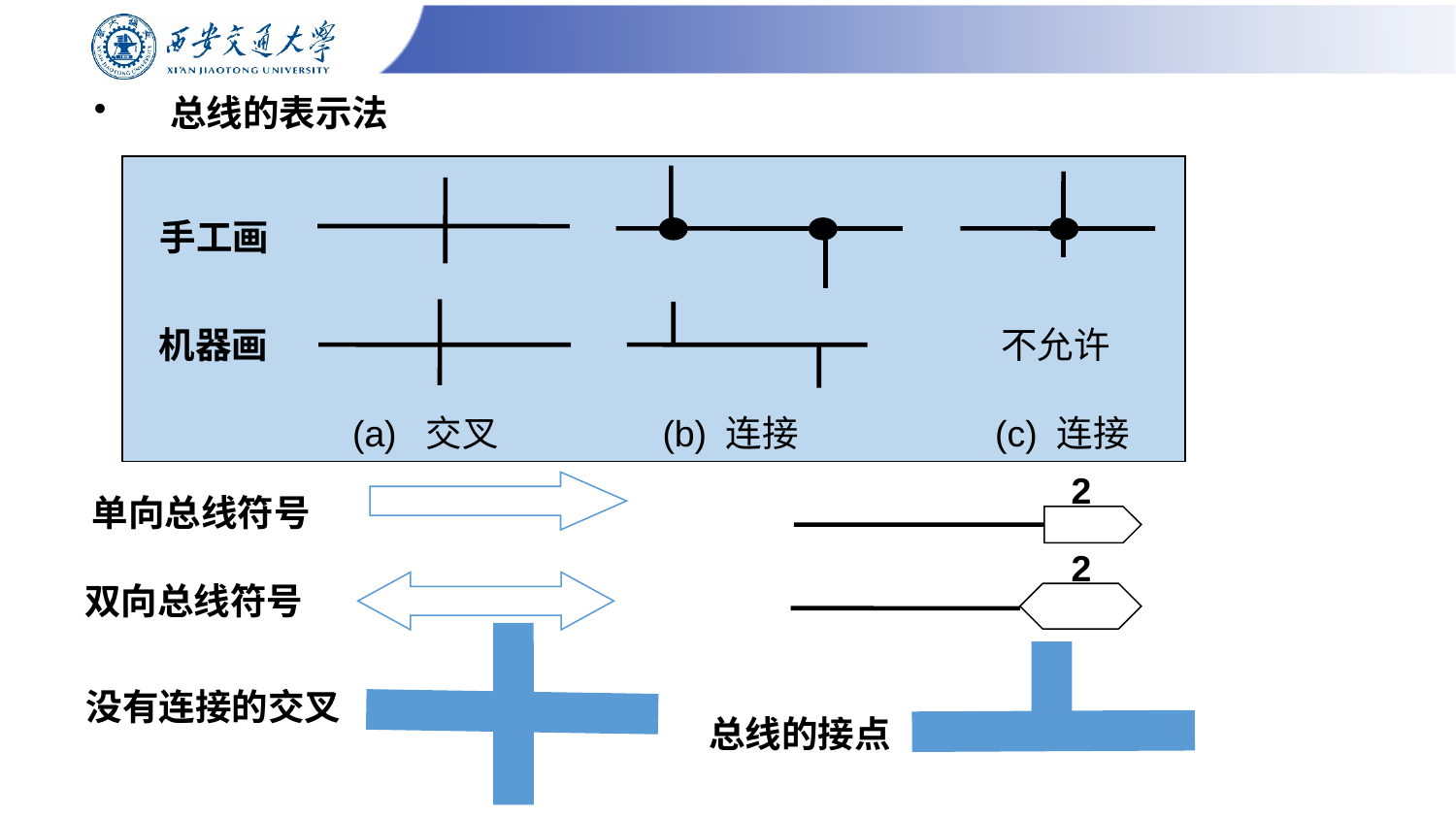

# 总线的表示法

手工画

机器画
不允许

(a)  交叉
(b) 连接
(c) 连接
2

单向总线符号

2
  双向总线符号

  没有连接的交叉
总线的接点